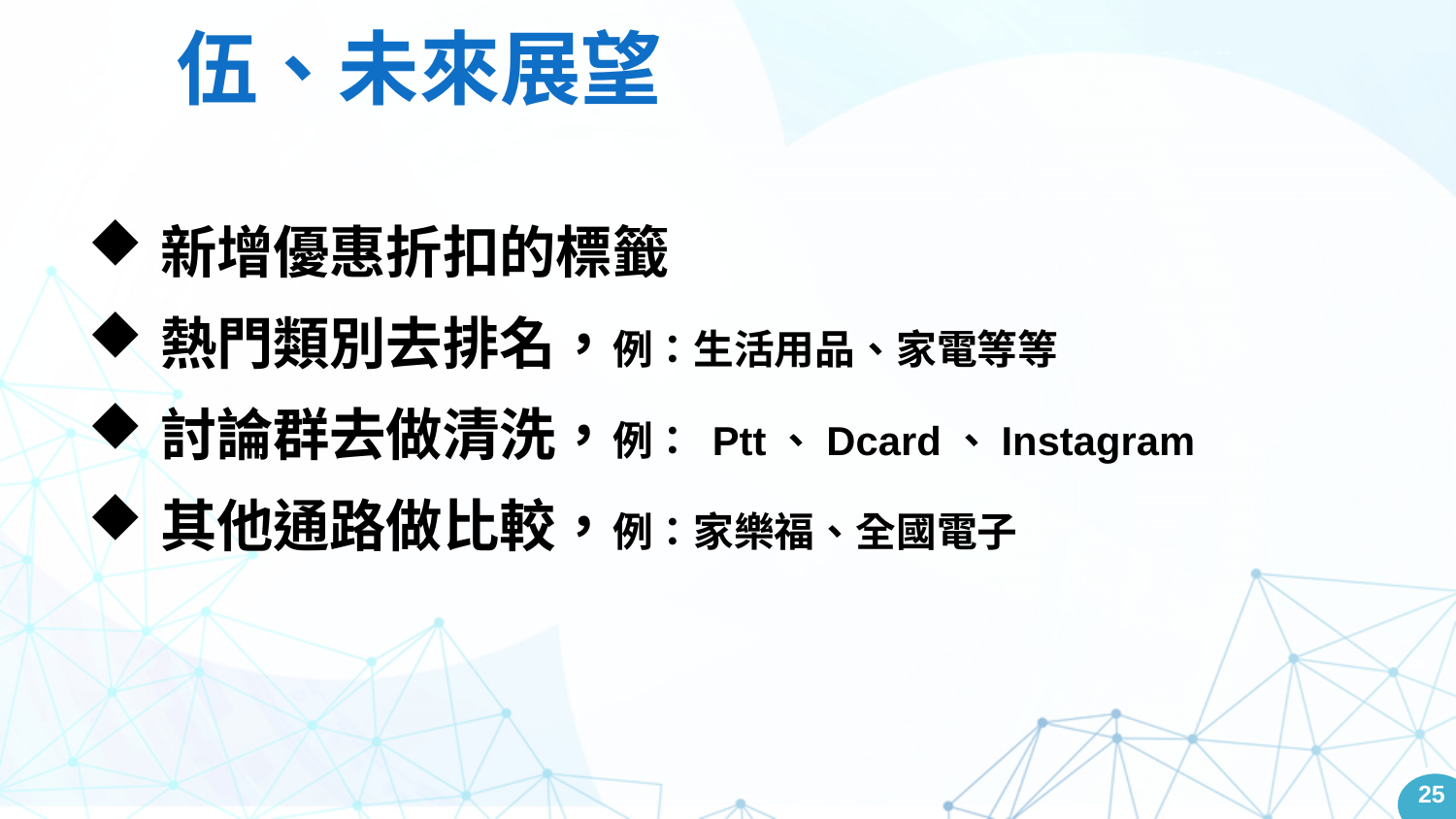

伍、未來展望
新增優惠折扣的標籤
熱門類別去排名，例：生活用品、家電等等
討論群去做清洗，例： Ptt、Dcard、Instagram
其他通路做比較，例：家樂福、全國電子
25